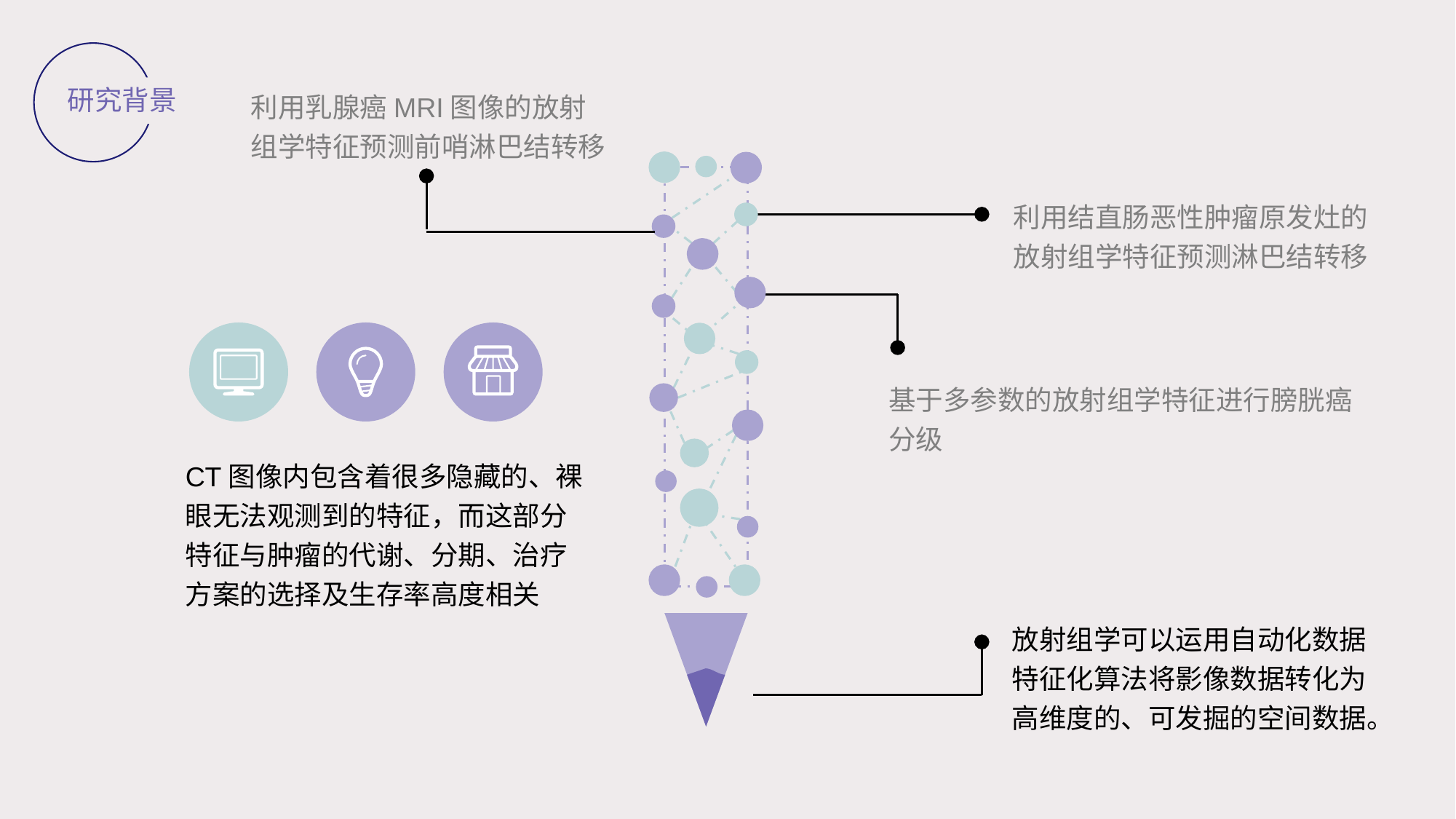

研究背景
利用乳腺癌MRI图像的放射组学特征预测前哨淋巴结转移

利用结直肠恶性肿瘤原发灶的放射组学特征预测淋巴结转移

基于多参数的放射组学特征进行膀胱癌分级
CT图像内包含着很多隐藏的、裸眼无法观测到的特征，而这部分特征与肿瘤的代谢、分期、治疗方案的选择及生存率高度相关
放射组学可以运用自动化数据特征化算法将影像数据转化为高维度的、可发掘的空间数据。